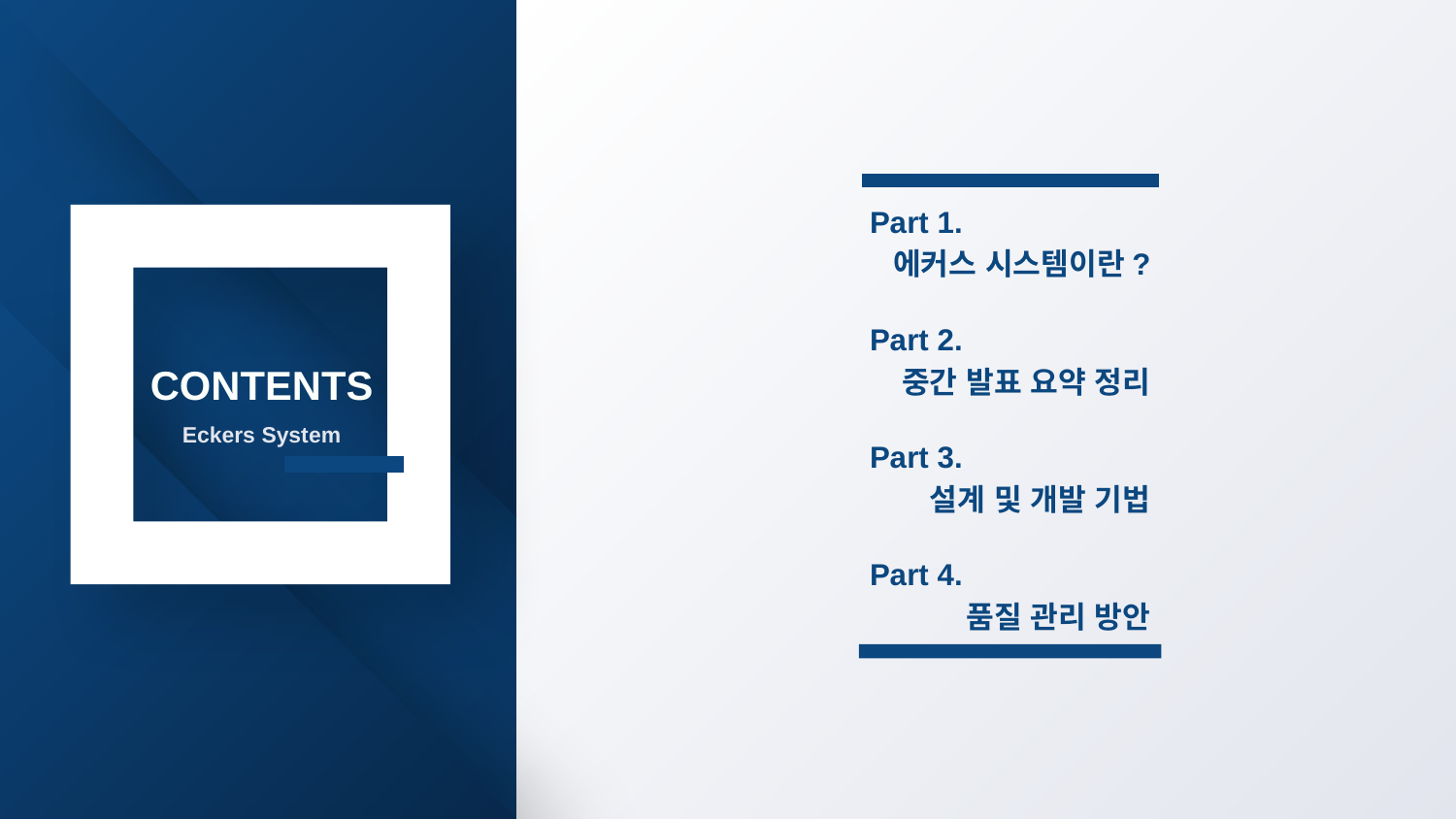

Part 1.
에커스 시스템이란?

Part 2.
중간 발표 요약 정리

Part 3.
설계 및 개발 기법

Part 4.
품질 관리 방안
CONTENTS
Eckers System